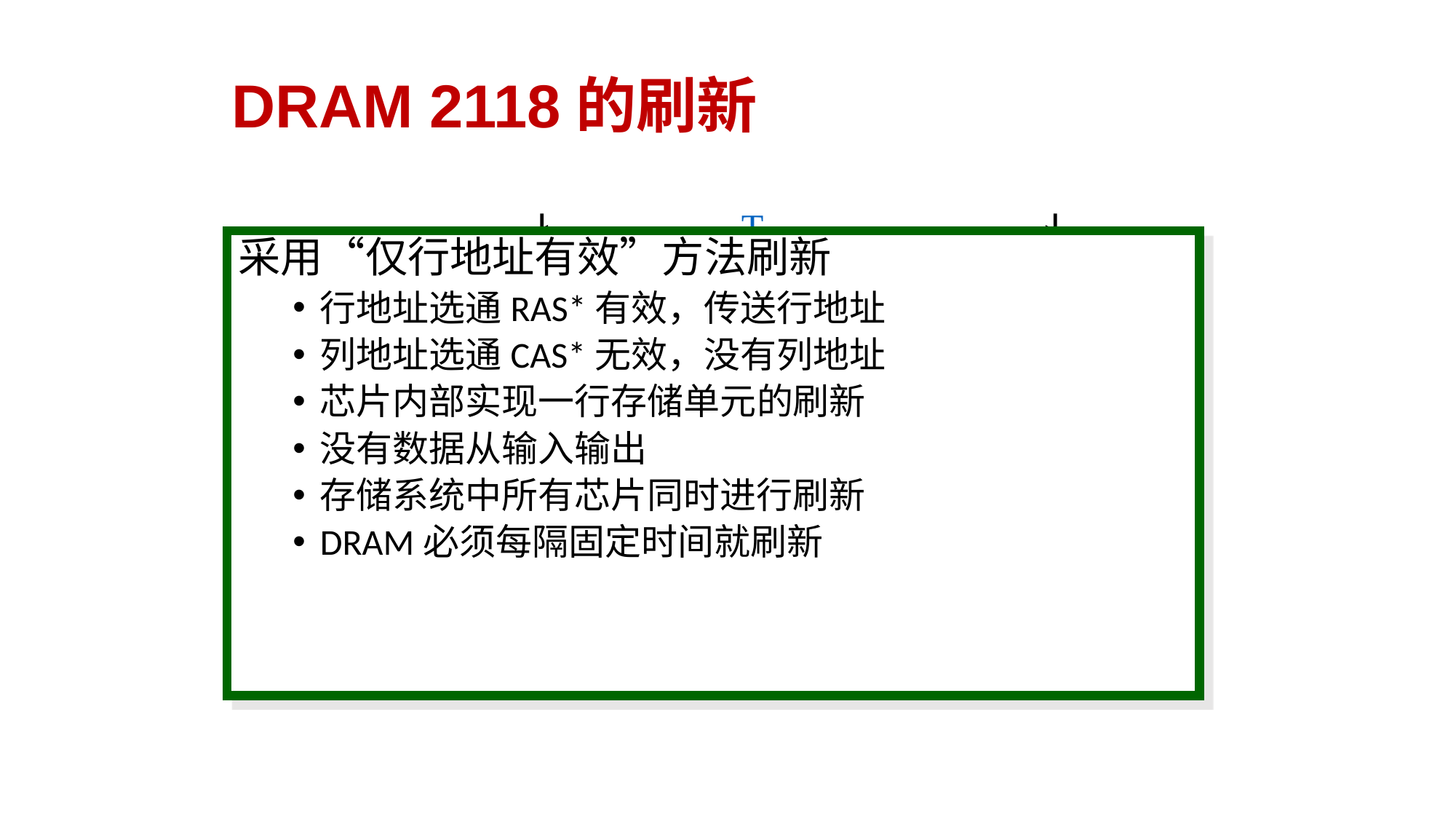

# DRAM 2118的刷新
TRC

TRAS

RAS

TCRP

CAS

TASR
TRAH

行地址
地址

DIN
高阻

采用“仅行地址有效”方法刷新
行地址选通RAS*有效，传送行地址
列地址选通CAS*无效，没有列地址
芯片内部实现一行存储单元的刷新
没有数据从输入输出
存储系统中所有芯片同时进行刷新
DRAM必须每隔固定时间就刷新